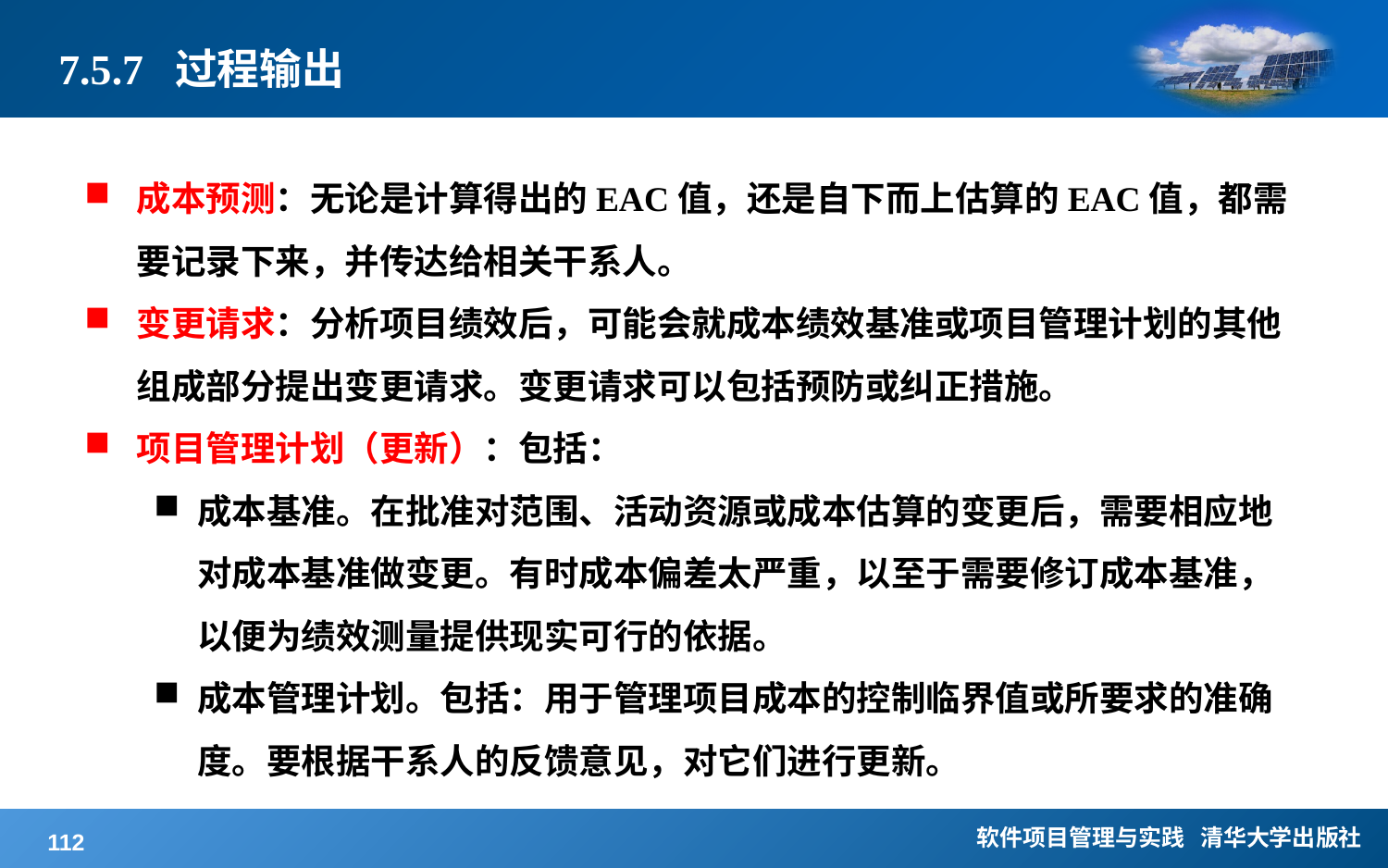

# 7.5.7  过程输出
成本预测：无论是计算得出的EAC值，还是自下而上估算的EAC值，都需要记录下来，并传达给相关干系人。
变更请求：分析项目绩效后，可能会就成本绩效基准或项目管理计划的其他组成部分提出变更请求。变更请求可以包括预防或纠正措施。
项目管理计划（更新）：包括：
成本基准。在批准对范围、活动资源或成本估算的变更后，需要相应地对成本基准做变更。有时成本偏差太严重，以至于需要修订成本基准，以便为绩效测量提供现实可行的依据。
成本管理计划。包括：用于管理项目成本的控制临界值或所要求的准确度。要根据干系人的反馈意见，对它们进行更新。